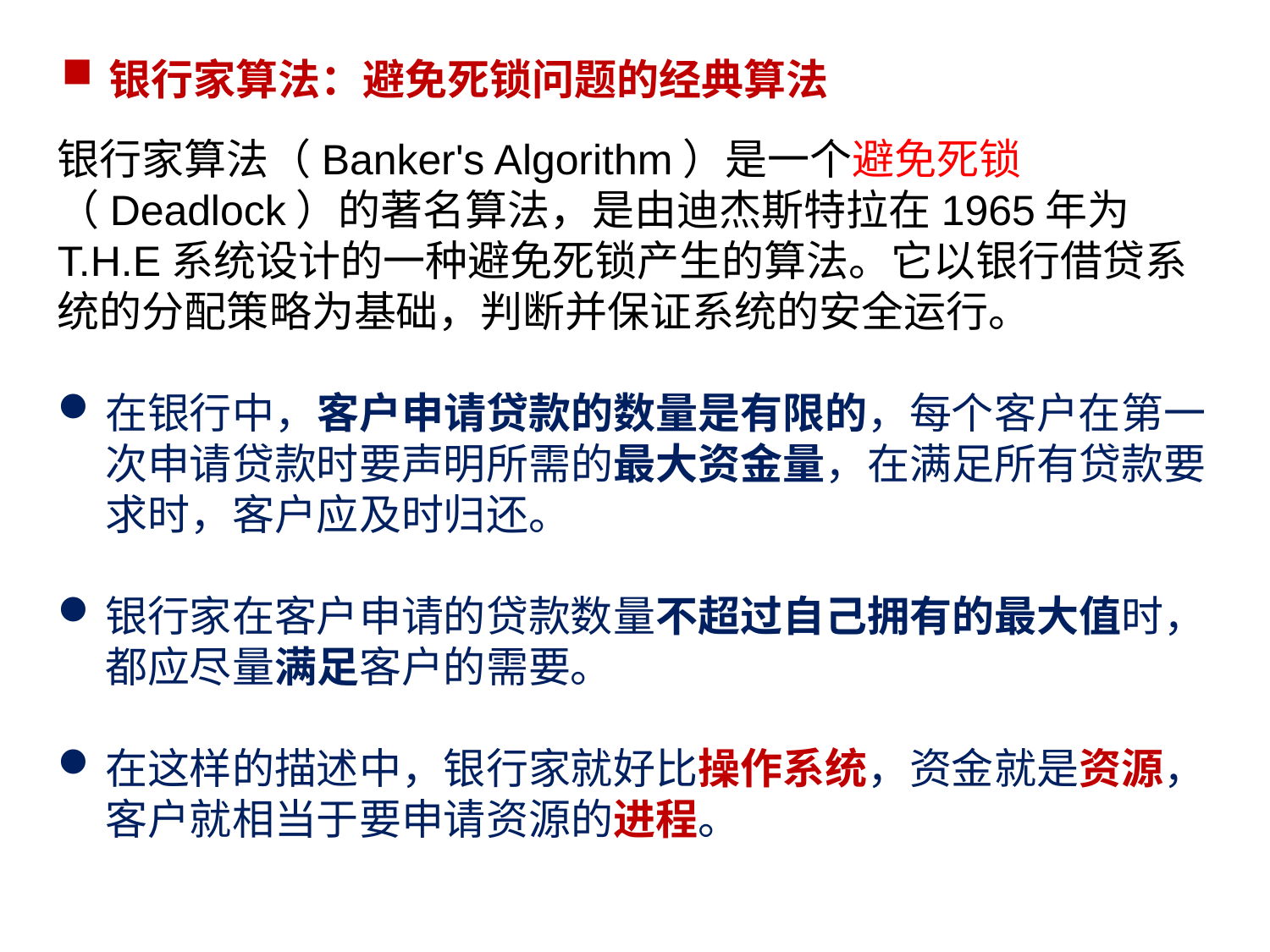

银行家算法：避免死锁问题的经典算法
银行家算法（Banker's Algorithm）是一个避免死锁（Deadlock）的著名算法，是由迪杰斯特拉在1965年为T.H.E系统设计的一种避免死锁产生的算法。它以银行借贷系统的分配策略为基础，判断并保证系统的安全运行。

在银行中，客户申请贷款的数量是有限的，每个客户在第一次申请贷款时要声明所需的最大资金量，在满足所有贷款要求时，客户应及时归还。

银行家在客户申请的贷款数量不超过自己拥有的最大值时，都应尽量满足客户的需要。

在这样的描述中，银行家就好比操作系统，资金就是资源，客户就相当于要申请资源的进程。